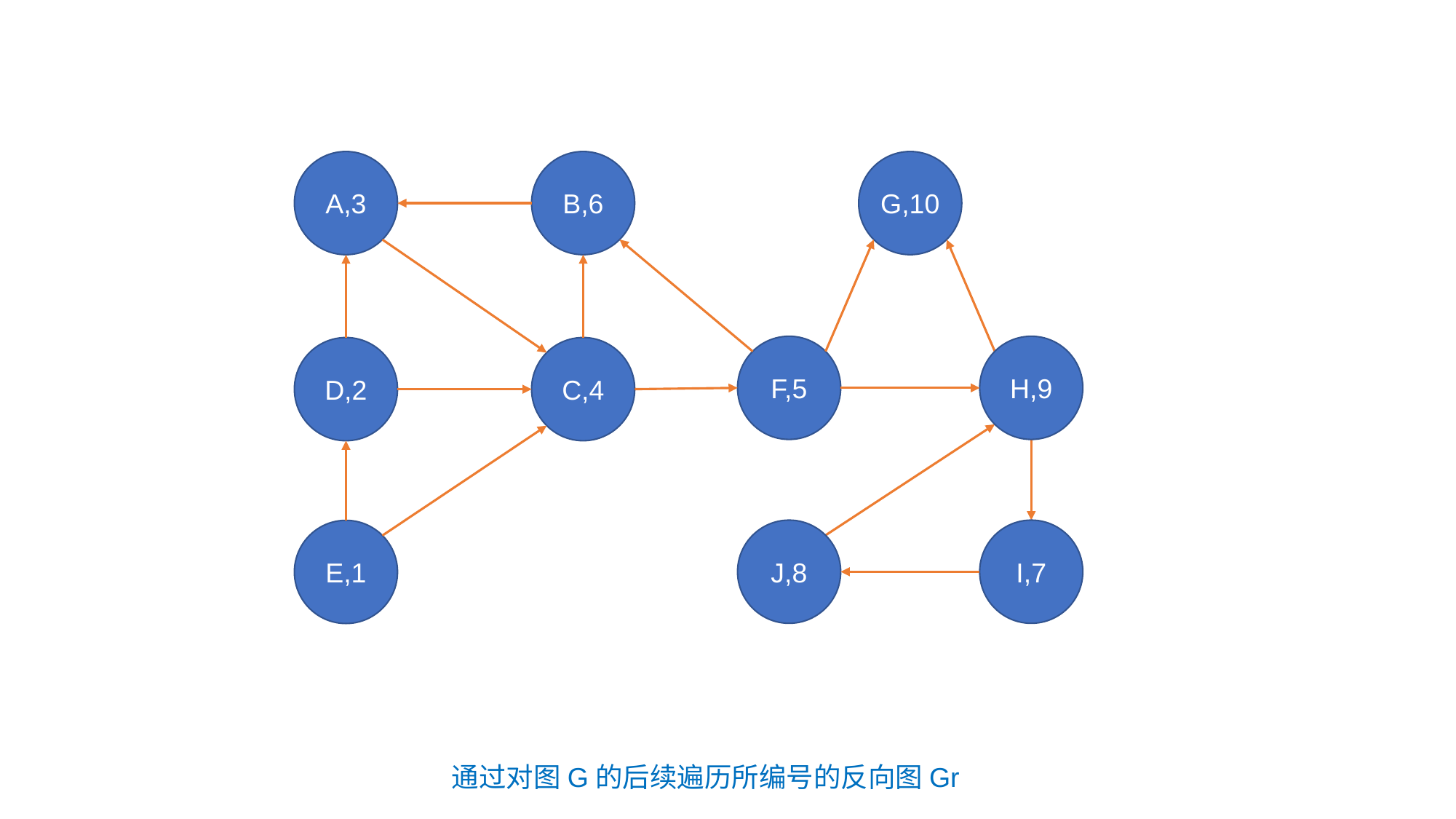

G,10
B,6
A,3
H,9
F,5
D,2
C,4
J,8
I,7
E,1
通过对图G的后续遍历所编号的反向图Gr